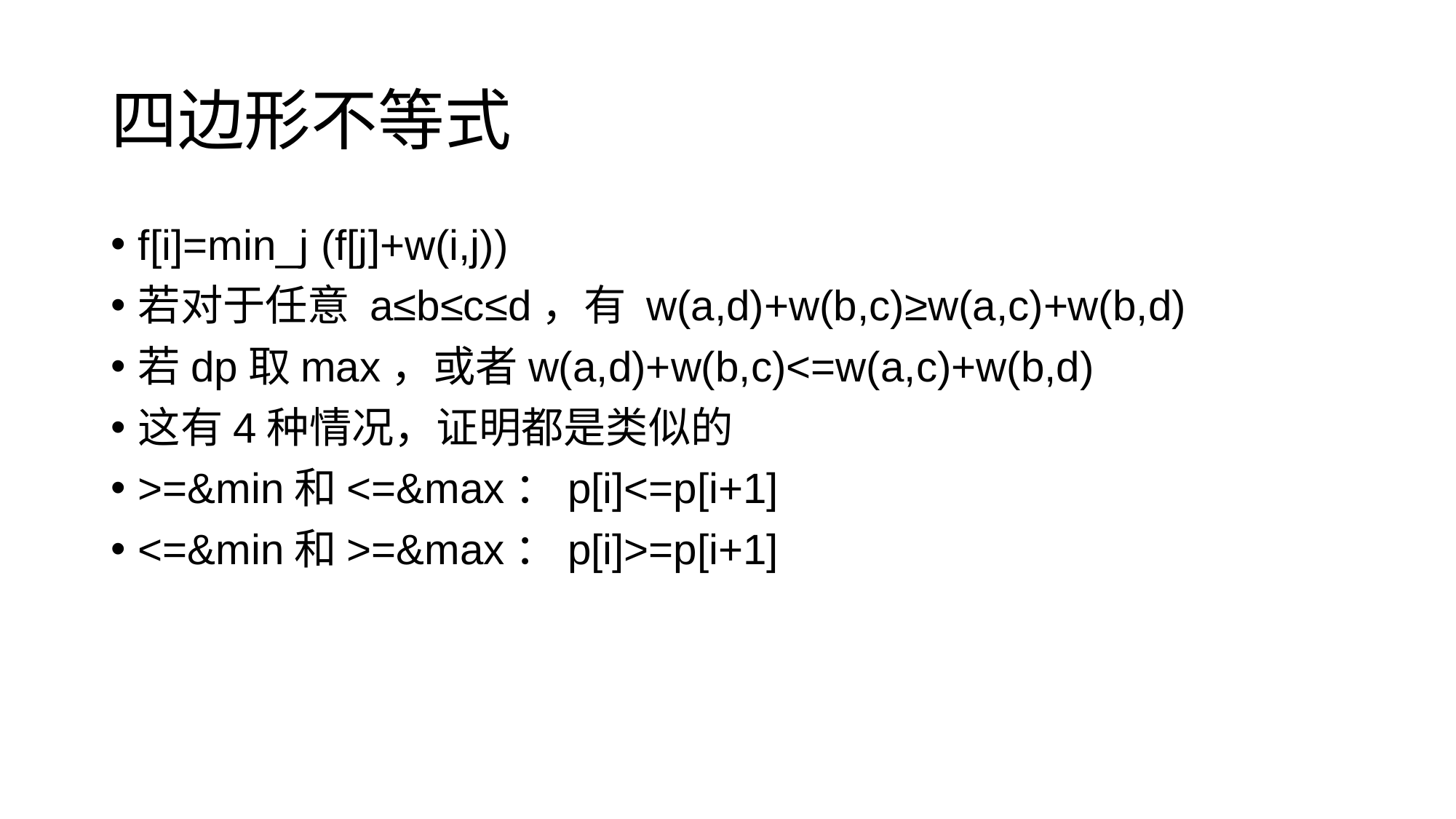

# 四边形不等式
f[i]=min_j (f[j]+w(i,j))
若对于任意 a≤b≤c≤d，有 w(a,d)+w(b,c)≥w(a,c)+w(b,d)
若dp取max，或者w(a,d)+w(b,c)<=w(a,c)+w(b,d)
这有4种情况，证明都是类似的
>=&min和<=&max：p[i]<=p[i+1]
<=&min和>=&max：p[i]>=p[i+1]